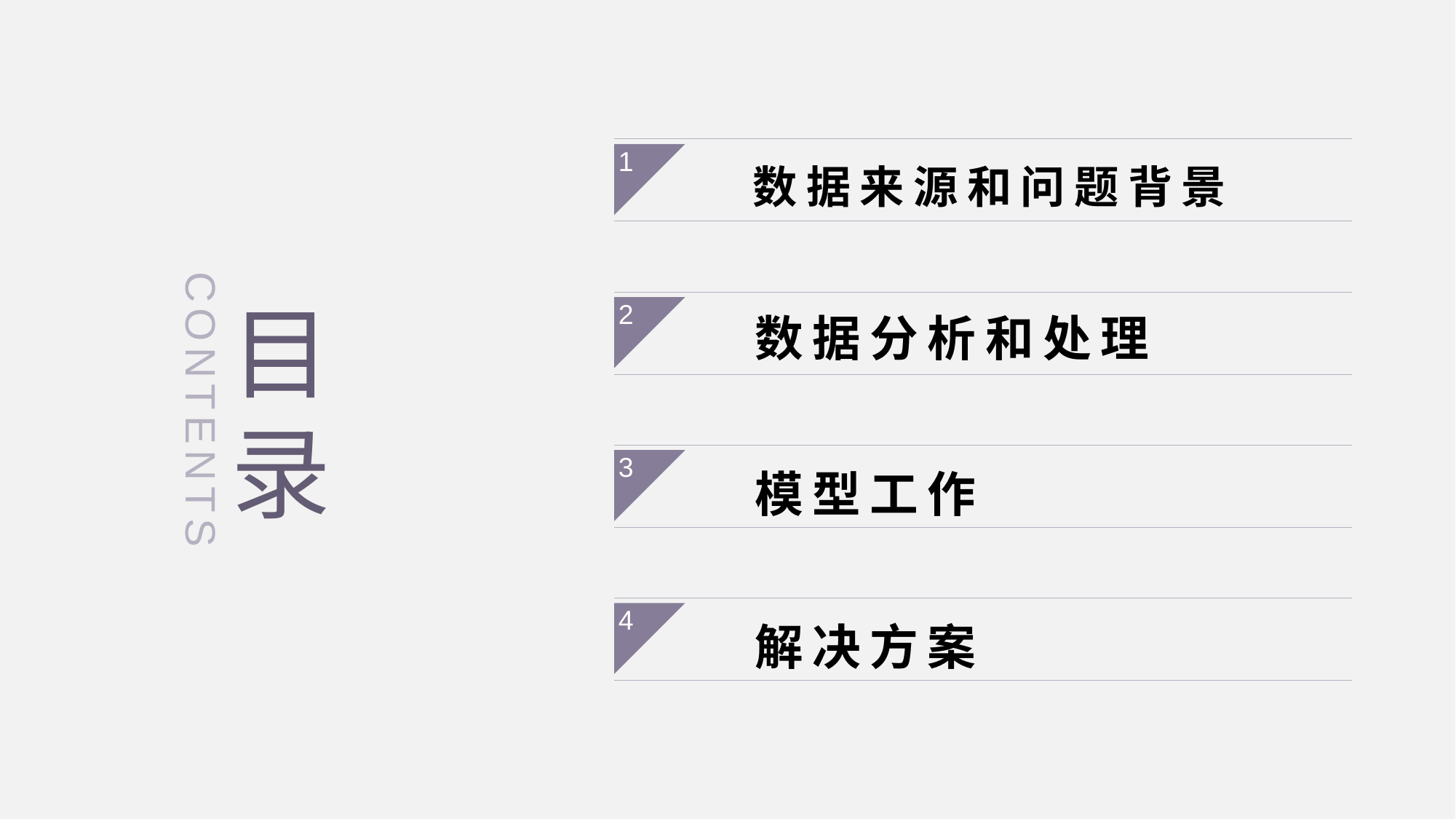

数据来源和问题背景
1
   数据分析和处理
2
   模型工作
3
   解决方案
4
目
录
CONTENTS